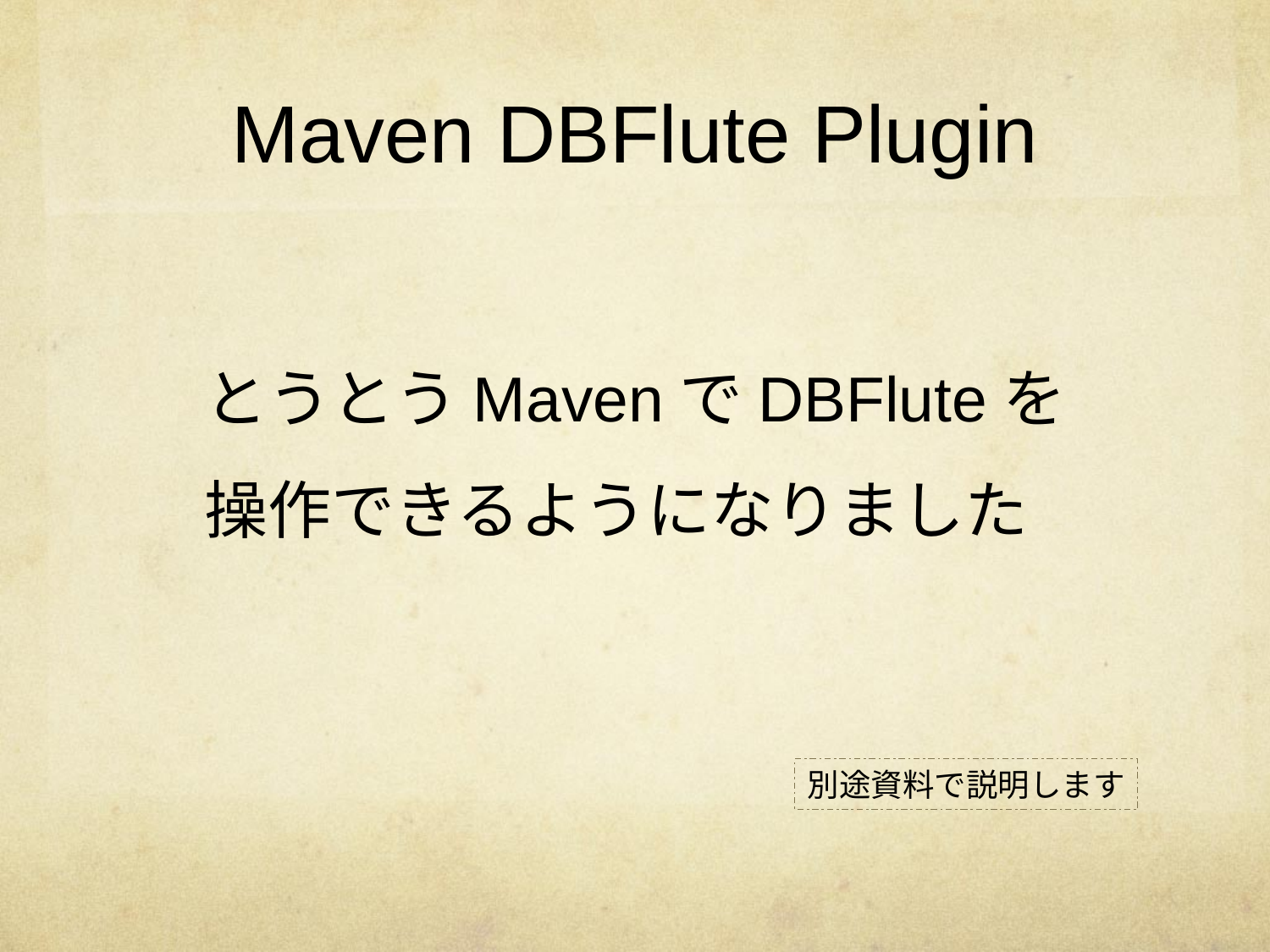

# Maven DBFlute Plugin

	とうとうMavenでDBFluteを
	操作できるようになりました
別途資料で説明します